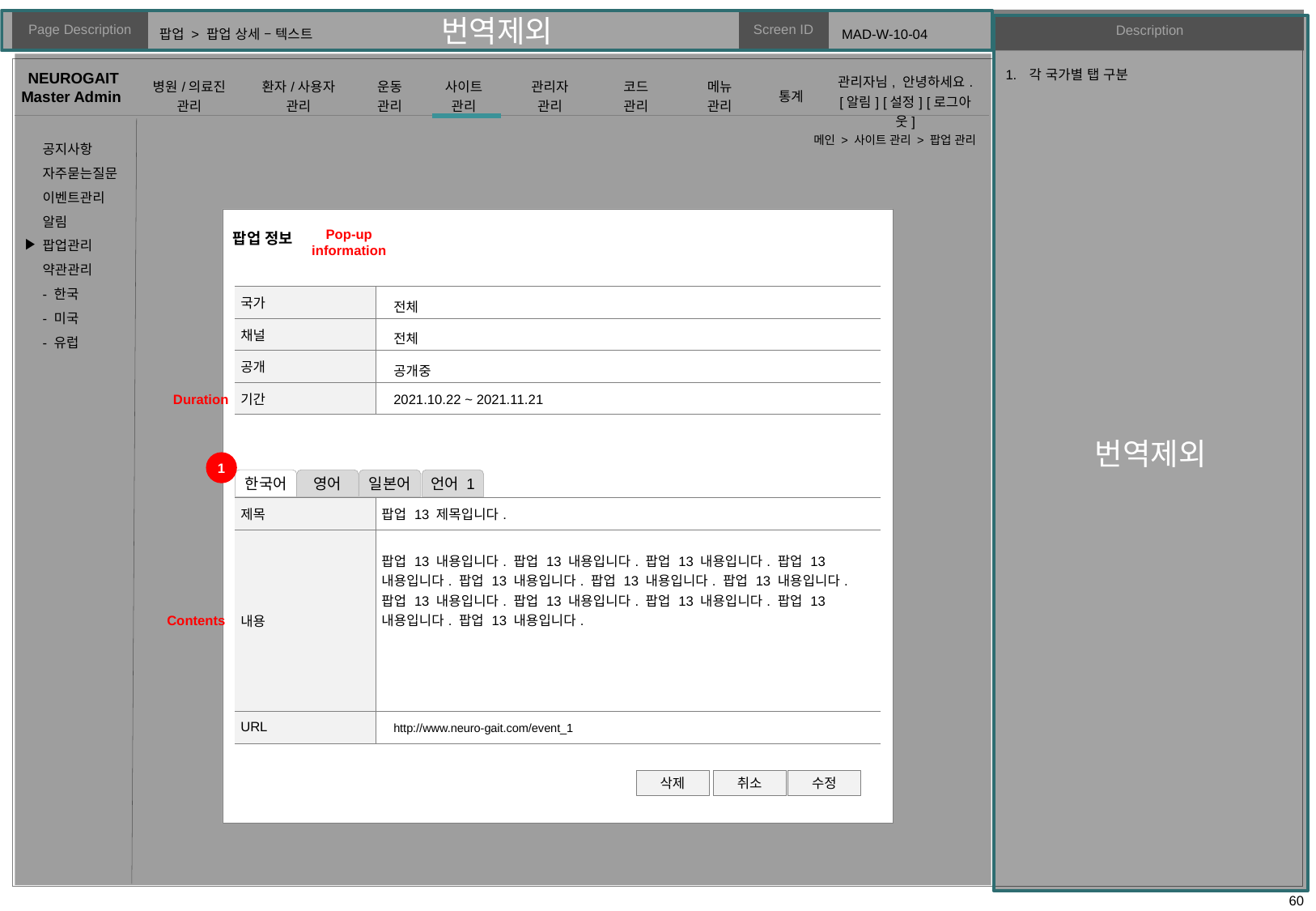

# 팝업 > 팝업 상세 – 텍스트
MAD-W-10-04
각 국가별 탭 구분

메인 > 사이트 관리 > 팝업 관리

팝업 정보
Pop-up information
▶
| 국가 | 전체 |
| --- | --- |
| 채널 | 전체 |
| 공개 | 공개중 |
| 기간 | 2021.10.22 ~ 2021.11.21 |
Duration
1
한국어
영어
일본어
언어 1
| 제목 | 팝업 13 제목입니다. |
| --- | --- |
| 내용 | 팝업 13 내용입니다. 팝업 13 내용입니다. 팝업 13 내용입니다. 팝업 13 내용입니다. 팝업 13 내용입니다. 팝업 13 내용입니다. 팝업 13 내용입니다. 팝업 13 내용입니다. 팝업 13 내용입니다. 팝업 13 내용입니다. 팝업 13 내용입니다. 팝업 13 내용입니다. |
| URL | http://www.neuro-gait.com/event\_1 |
Contents
삭제
취소
수정